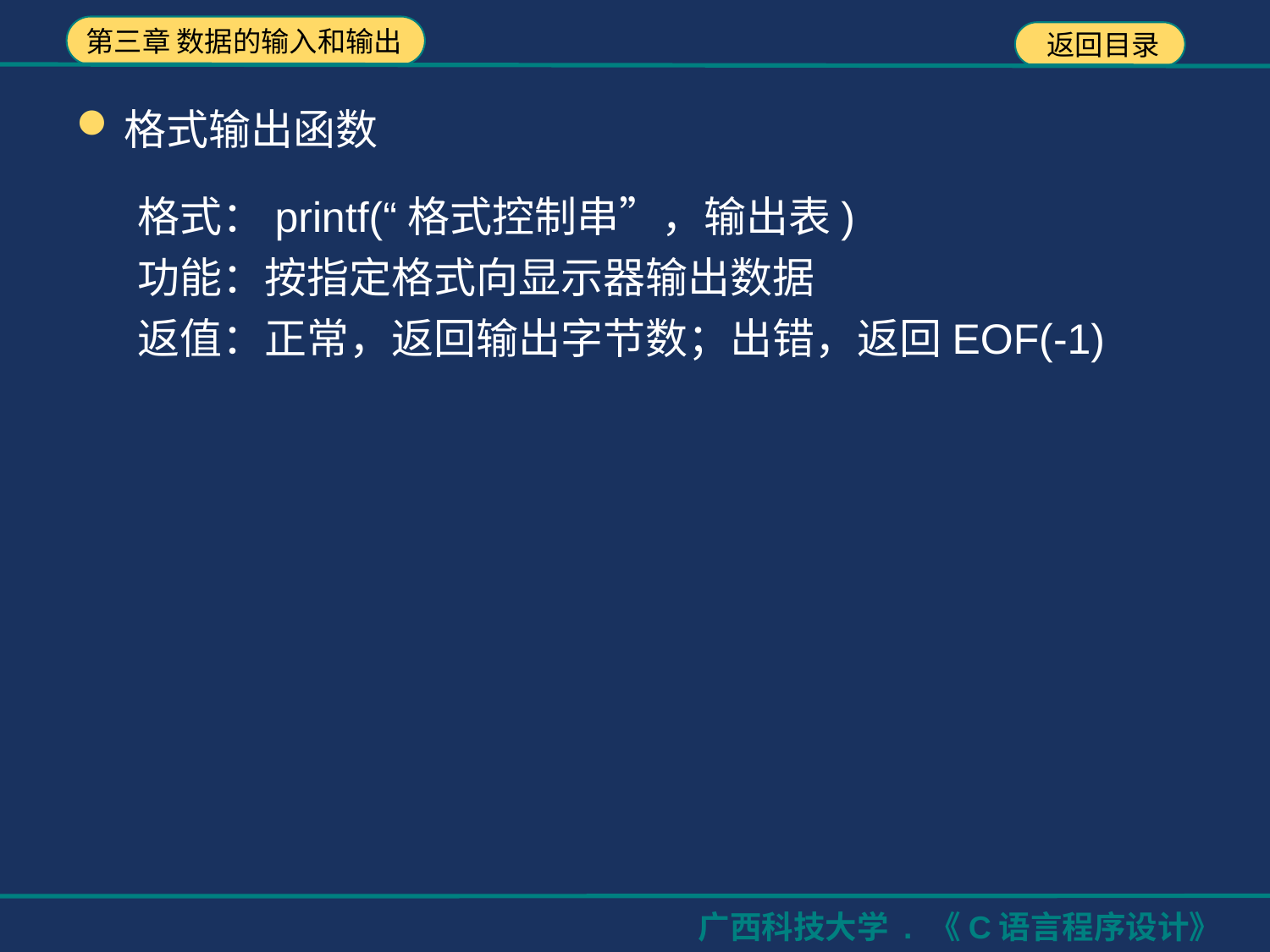

格式输出函数
格式：printf(“格式控制串”，输出表)
功能：按指定格式向显示器输出数据
返值：正常，返回输出字节数；出错，返回EOF(-1)